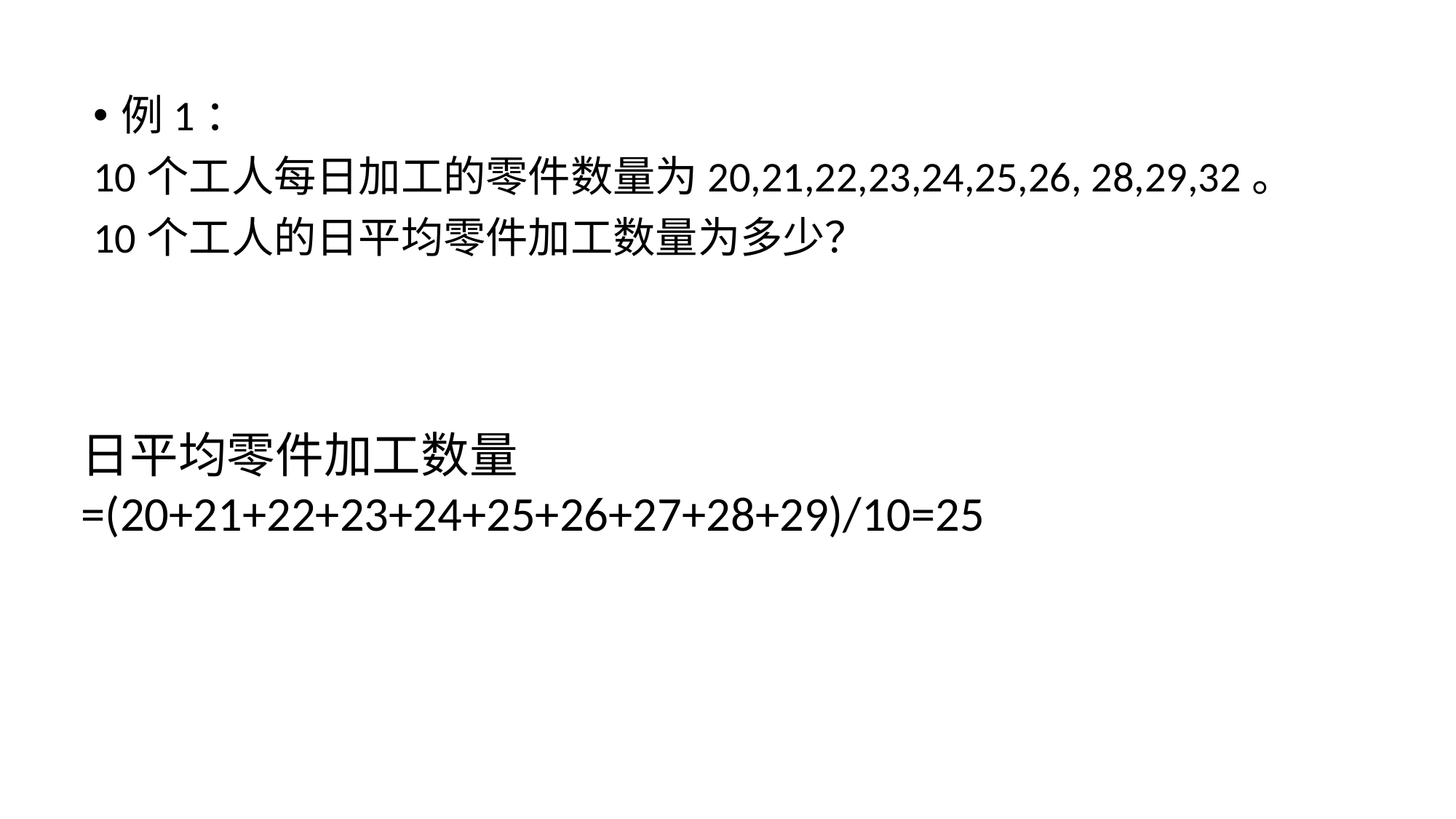

例1：
10个工人每日加工的零件数量为20,21,22,23,24,25,26, 28,29,32。
10个工人的日平均零件加工数量为多少？
日平均零件加工数量=(20+21+22+23+24+25+26+27+28+29)/10=25